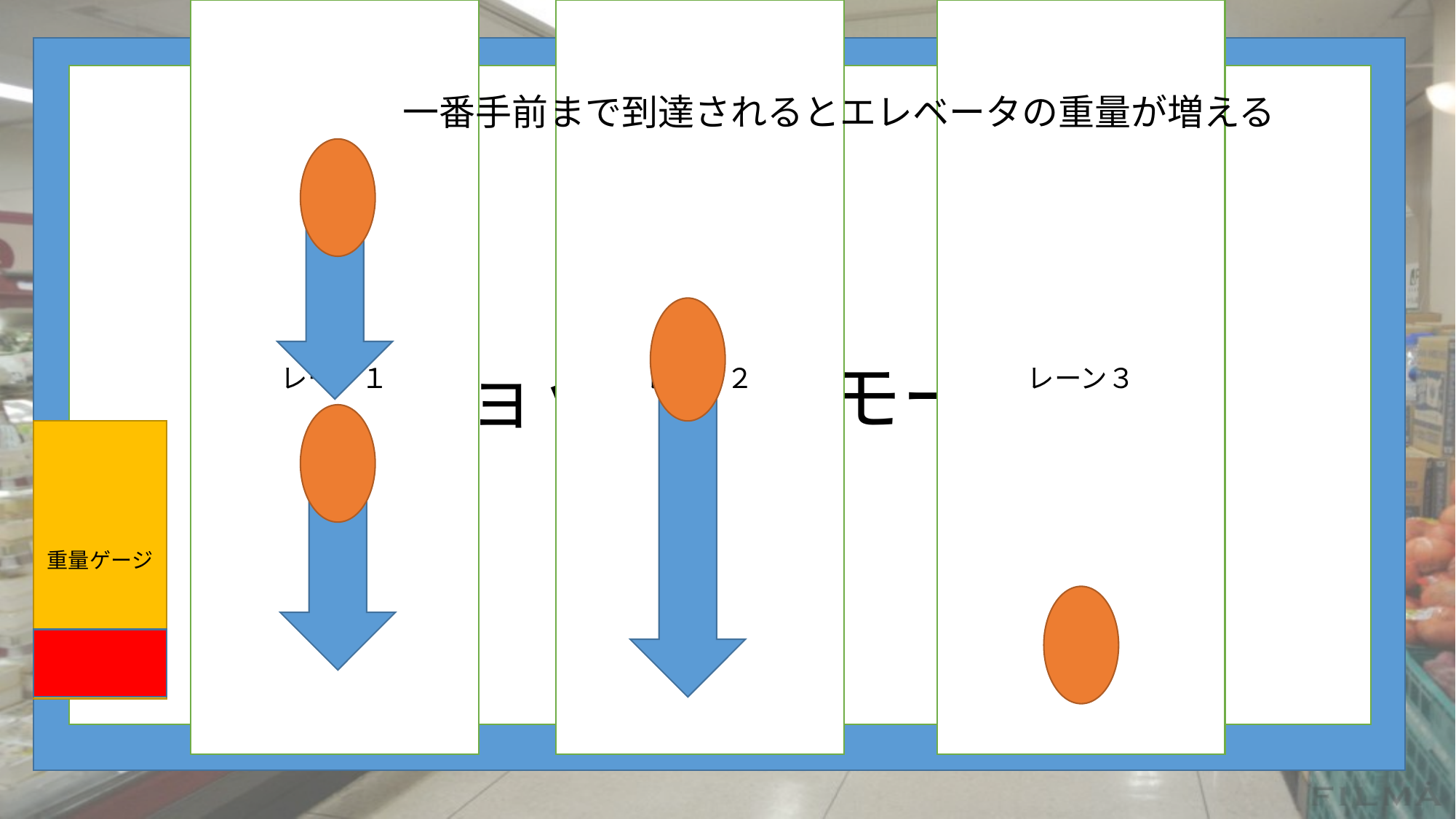

レーン２
レーン３
レーン１
ゲーム画面
ショッピングモール
一番手前まで到達されるとエレベータの重量が増える

重量ゲージ